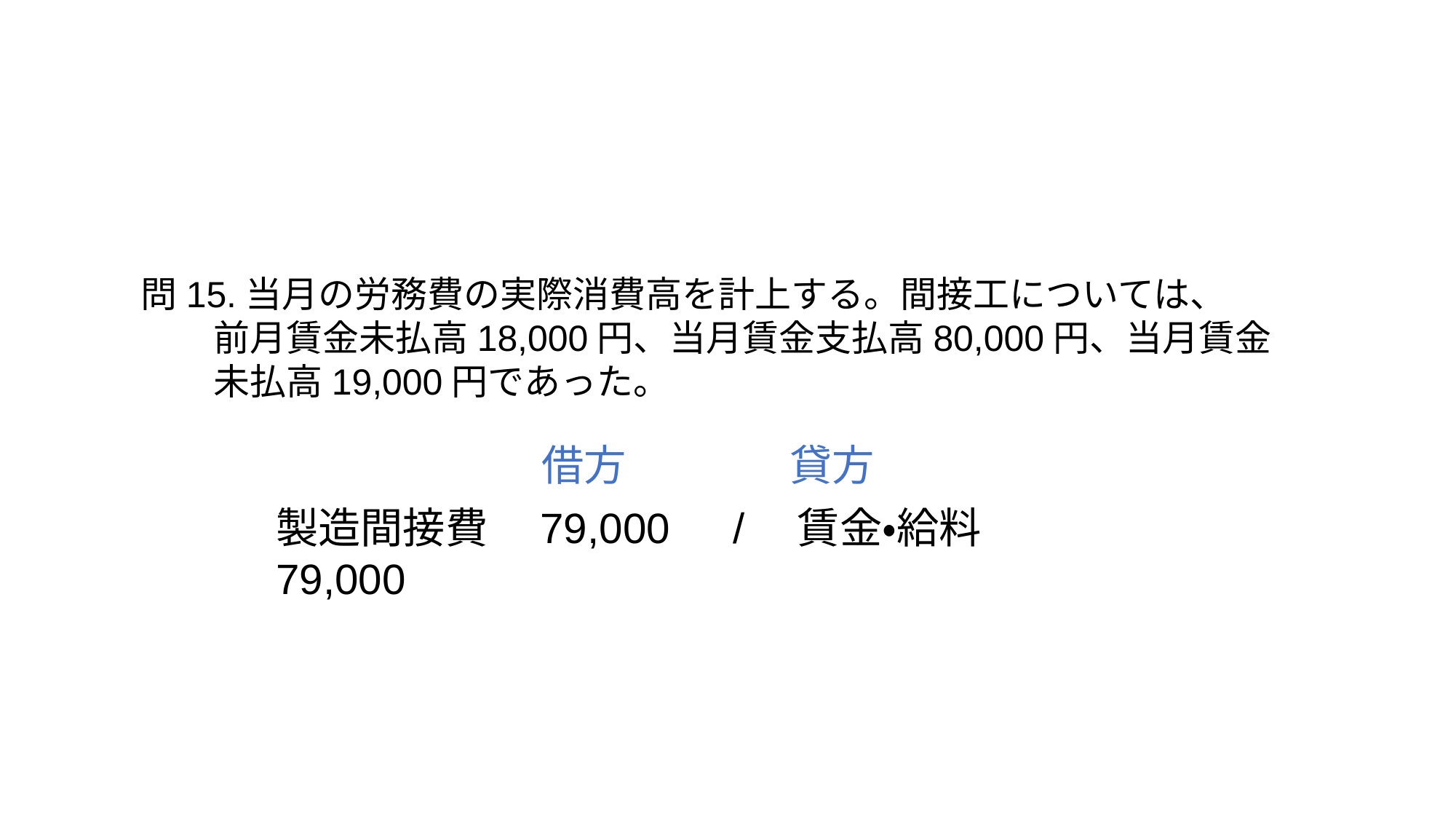

問15.当月の労務費の実際消費高を計上する。間接工については、
　　前月賃金未払高18,000円、当月賃金支払高80,000円、当月賃金
　　未払高19,000円であった。
借方
貸方
製造間接費　79,000　/　賃金・給料　79,000